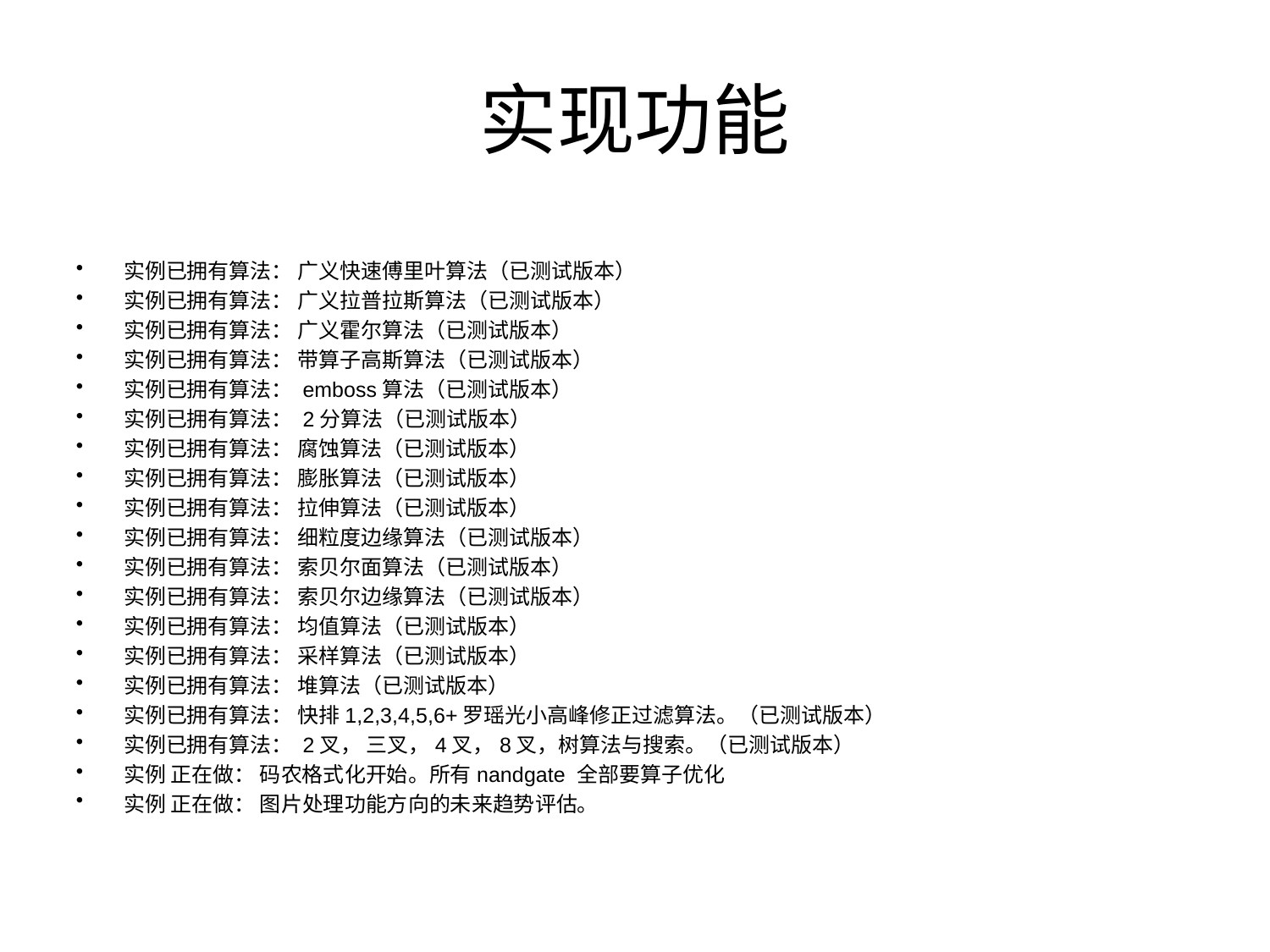

# 实现功能

实例已拥有算法： 广义快速傅里叶算法（已测试版本）
实例已拥有算法： 广义拉普拉斯算法（已测试版本）
实例已拥有算法： 广义霍尔算法（已测试版本）
实例已拥有算法： 带算子高斯算法（已测试版本）
实例已拥有算法： emboss算法（已测试版本）
实例已拥有算法： 2分算法（已测试版本）
实例已拥有算法： 腐蚀算法（已测试版本）
实例已拥有算法： 膨胀算法（已测试版本）
实例已拥有算法： 拉伸算法（已测试版本）
实例已拥有算法： 细粒度边缘算法（已测试版本）
实例已拥有算法： 索贝尔面算法（已测试版本）
实例已拥有算法： 索贝尔边缘算法（已测试版本）
实例已拥有算法： 均值算法（已测试版本）
实例已拥有算法： 采样算法（已测试版本）
实例已拥有算法： 堆算法（已测试版本）
实例已拥有算法： 快排1,2,3,4,5,6+罗瑶光小高峰修正过滤算法。（已测试版本）
实例已拥有算法： 2叉， 三叉，4叉，8叉，树算法与搜索。（已测试版本）
实例 正在做： 码农格式化开始。所有nandgate 全部要算子优化
实例 正在做： 图片处理功能方向的未来趋势评估。